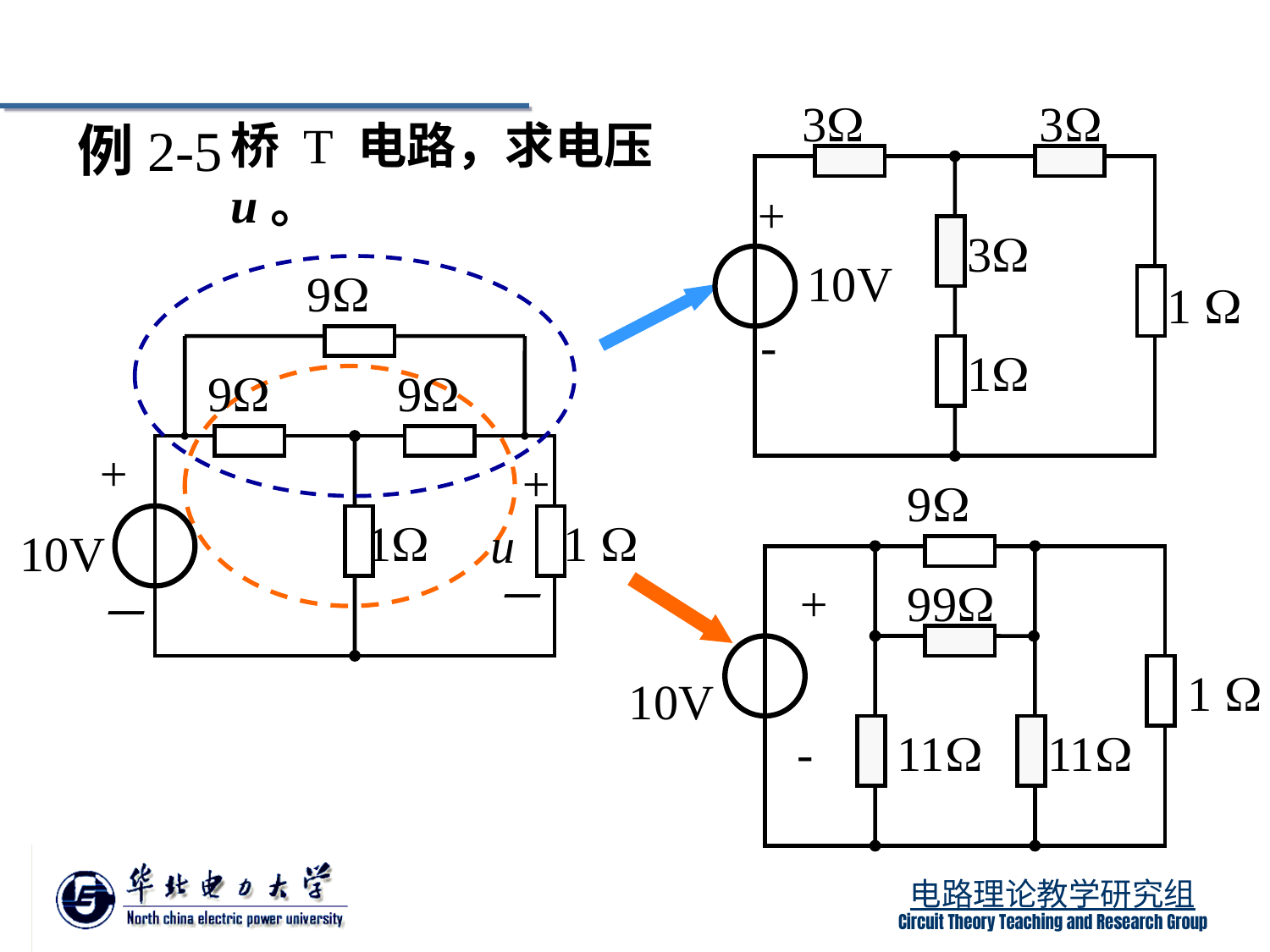

3Ω
 3Ω

+

3Ω

10V

1 Ω
-

1Ω
桥 T 电路，求电压u。
例2-5
9Ω

9Ω
9Ω

+

+
1 Ω

1Ω

u
10V
－
－

9Ω

+
99Ω

1 Ω
10V
-

11Ω

11Ω